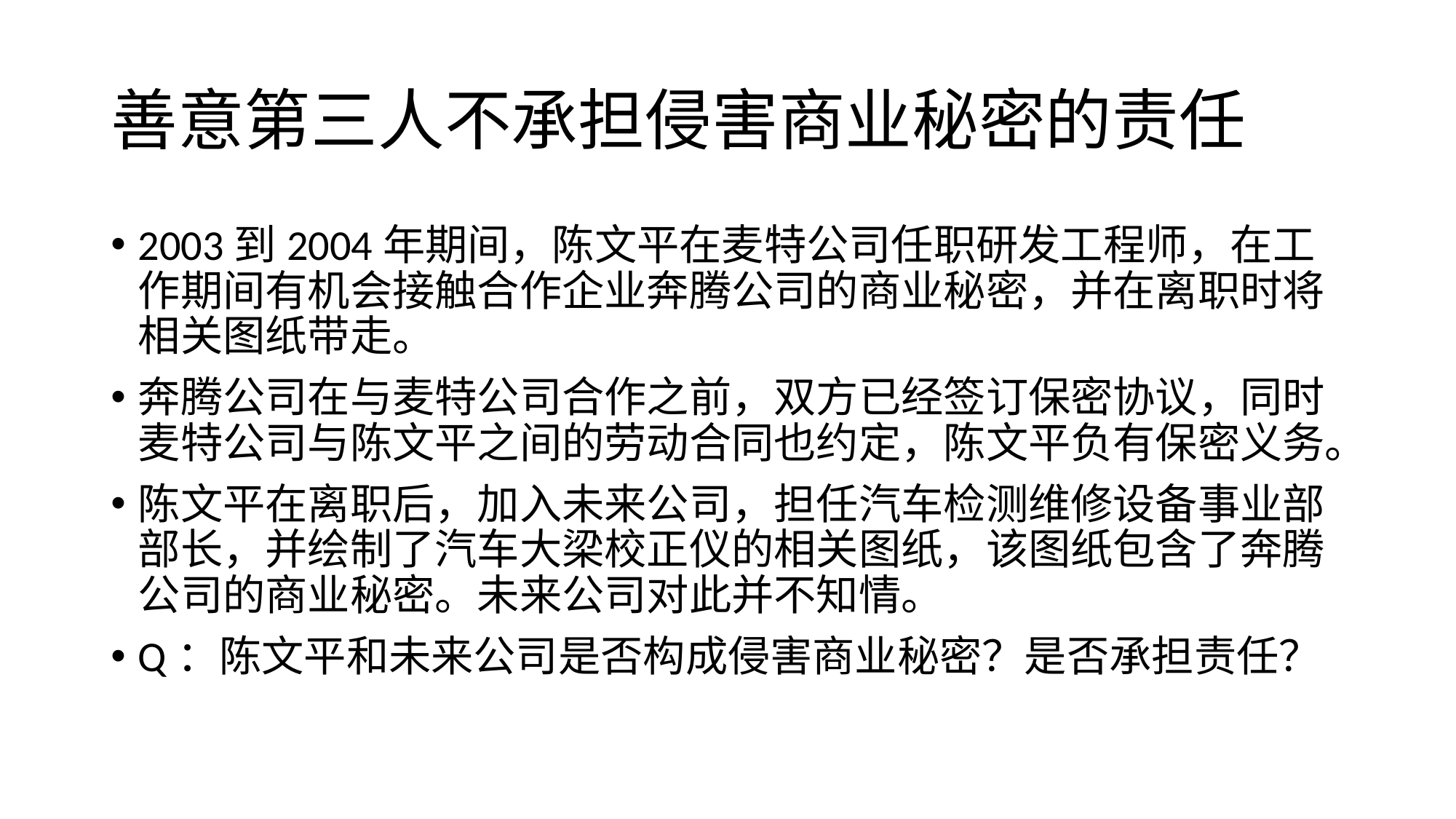

# 善意第三人不承担侵害商业秘密的责任
2003到2004年期间，陈文平在麦特公司任职研发工程师，在工作期间有机会接触合作企业奔腾公司的商业秘密，并在离职时将相关图纸带走。
奔腾公司在与麦特公司合作之前，双方已经签订保密协议，同时麦特公司与陈文平之间的劳动合同也约定，陈文平负有保密义务。
陈文平在离职后，加入未来公司，担任汽车检测维修设备事业部部长，并绘制了汽车大梁校正仪的相关图纸，该图纸包含了奔腾公司的商业秘密。未来公司对此并不知情。
Q：陈文平和未来公司是否构成侵害商业秘密？是否承担责任？